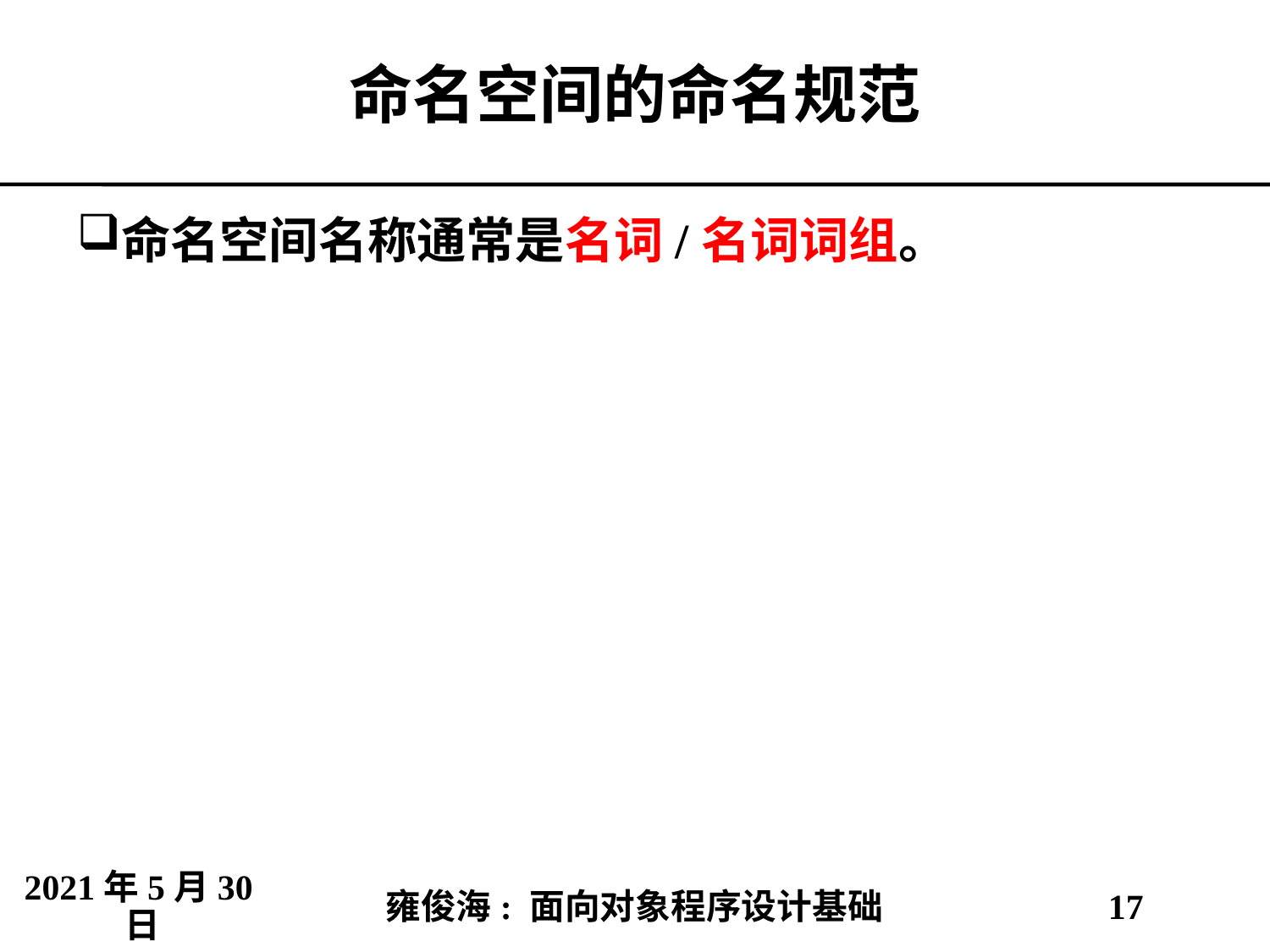

# 命名空间的命名规范

命名空间名称通常是名词/名词词组。
2021年5月30日
雍俊海: 面向对象程序设计基础
17